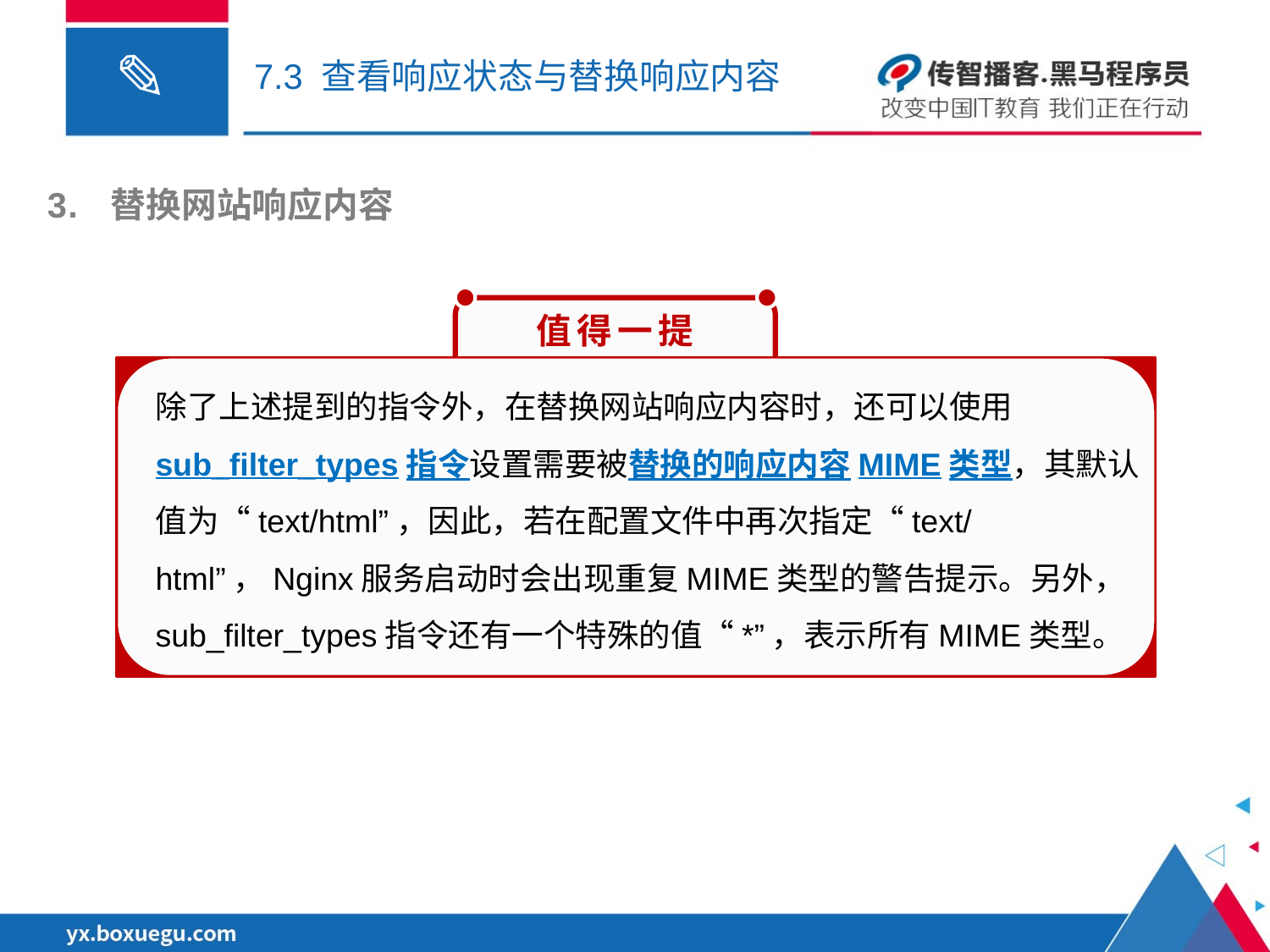

# 7.3 查看响应状态与替换响应内容
替换网站响应内容

值得一提

除了上述提到的指令外，在替换网站响应内容时，还可以使用sub_filter_types指令设置需要被替换的响应内容MIME类型，其默认值为“text/html”，因此，若在配置文件中再次指定“text/html”，Nginx服务启动时会出现重复MIME类型的警告提示。另外，sub_filter_types指令还有一个特殊的值“*”，表示所有MIME类型。